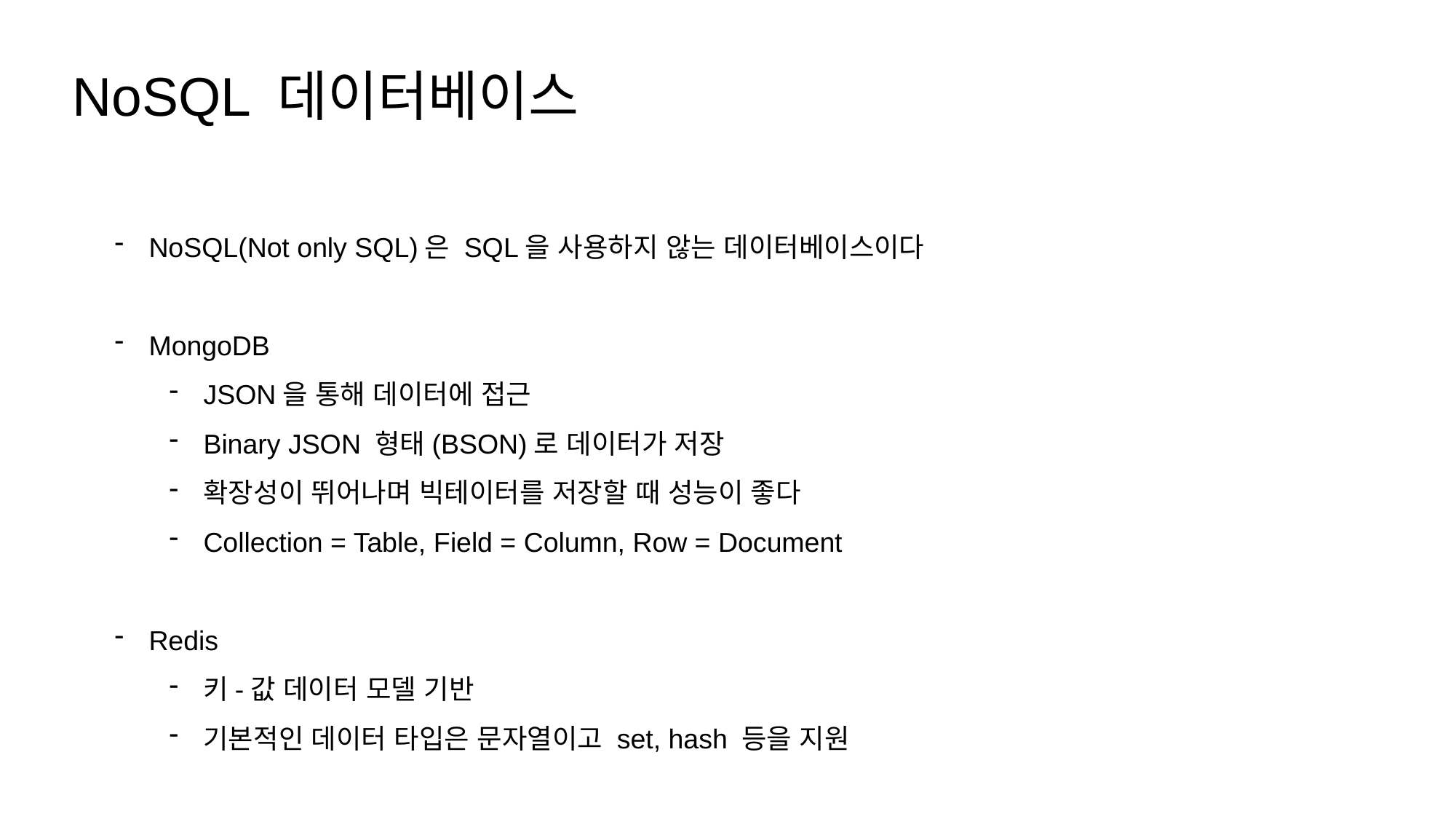

NoSQL 데이터베이스
NoSQL(Not only SQL)은 SQL을 사용하지 않는 데이터베이스이다

MongoDB
JSON을 통해 데이터에 접근
Binary JSON 형태(BSON)로 데이터가 저장
확장성이 뛰어나며 빅테이터를 저장할 때 성능이 좋다
Collection = Table, Field = Column, Row = Document

Redis
키-값 데이터 모델 기반
기본적인 데이터 타입은 문자열이고 set, hash 등을 지원